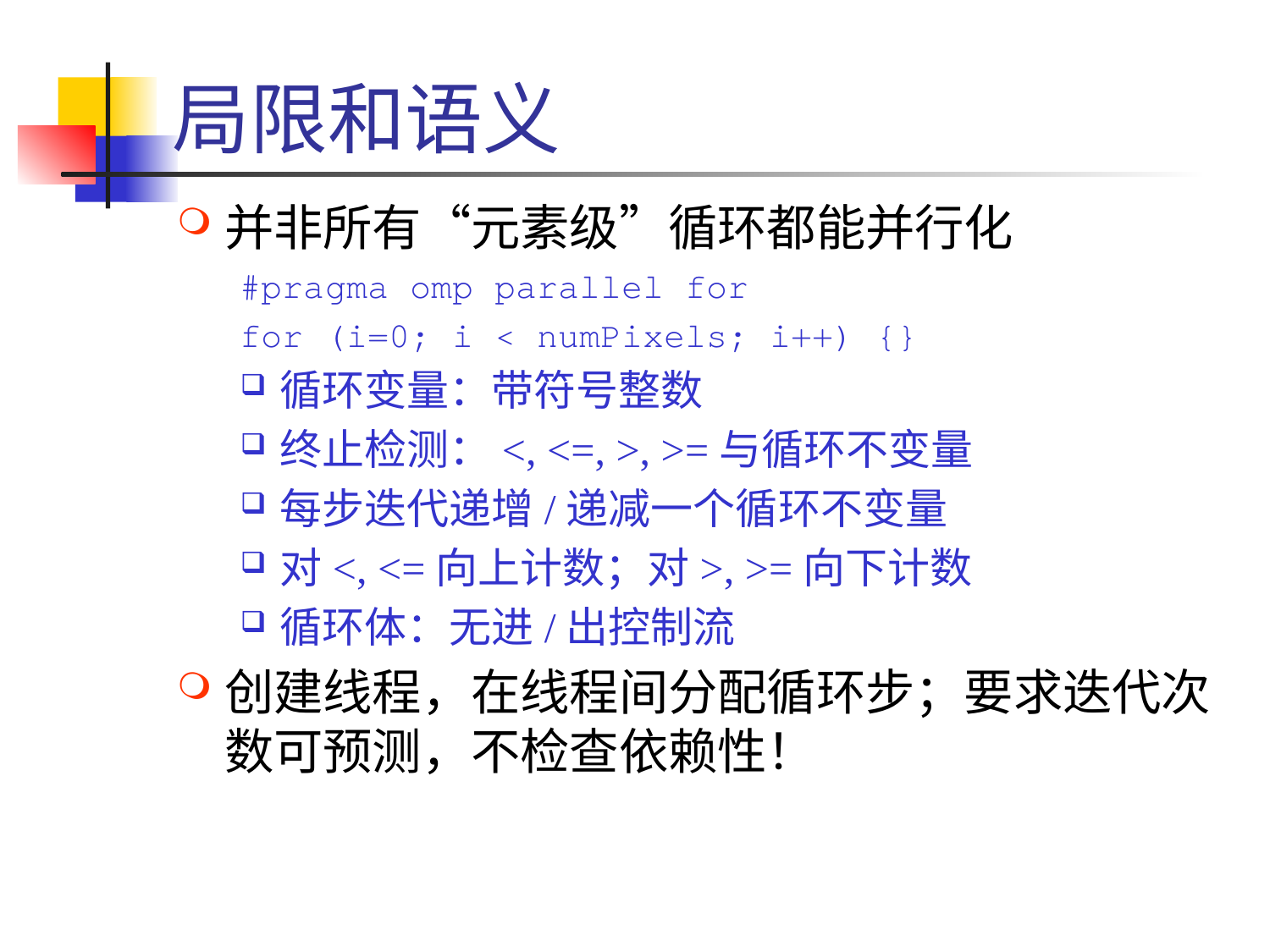

# 局限和语义
并非所有“元素级”循环都能并行化
#pragma omp parallel for
for (i=0; i < numPixels; i++) {}
循环变量：带符号整数
终止检测：<, <=, >, >=与循环不变量
每步迭代递增/递减一个循环不变量
对<, <=向上计数；对>, >=向下计数
循环体：无进/出控制流
创建线程，在线程间分配循环步；要求迭代次数可预测，不检查依赖性！